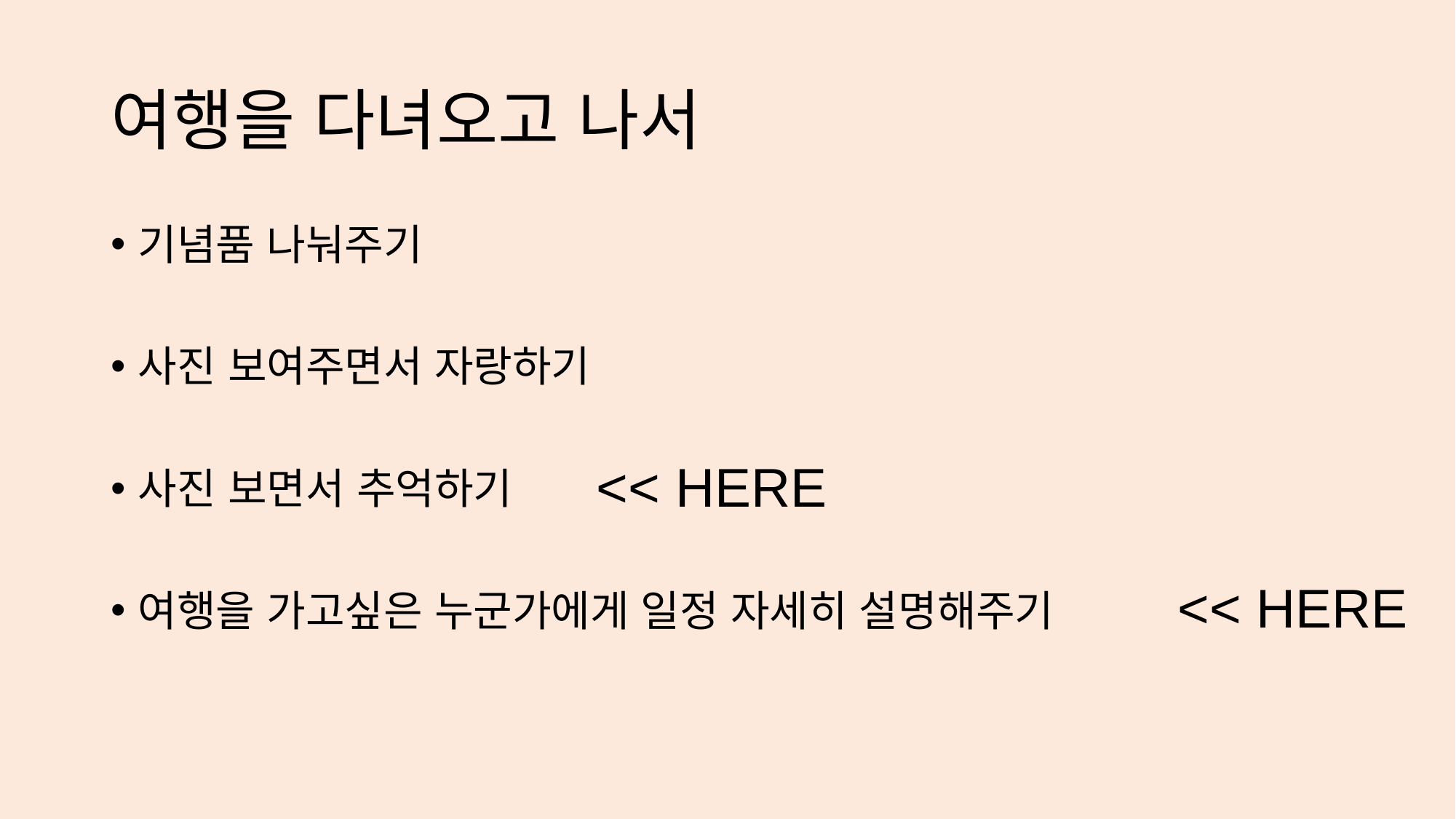

# 여행을 다녀오고 나서
기념품 나눠주기

사진 보여주면서 자랑하기

사진 보면서 추억하기

여행을 가고싶은 누군가에게 일정 자세히 설명해주기
<< HERE
<< HERE